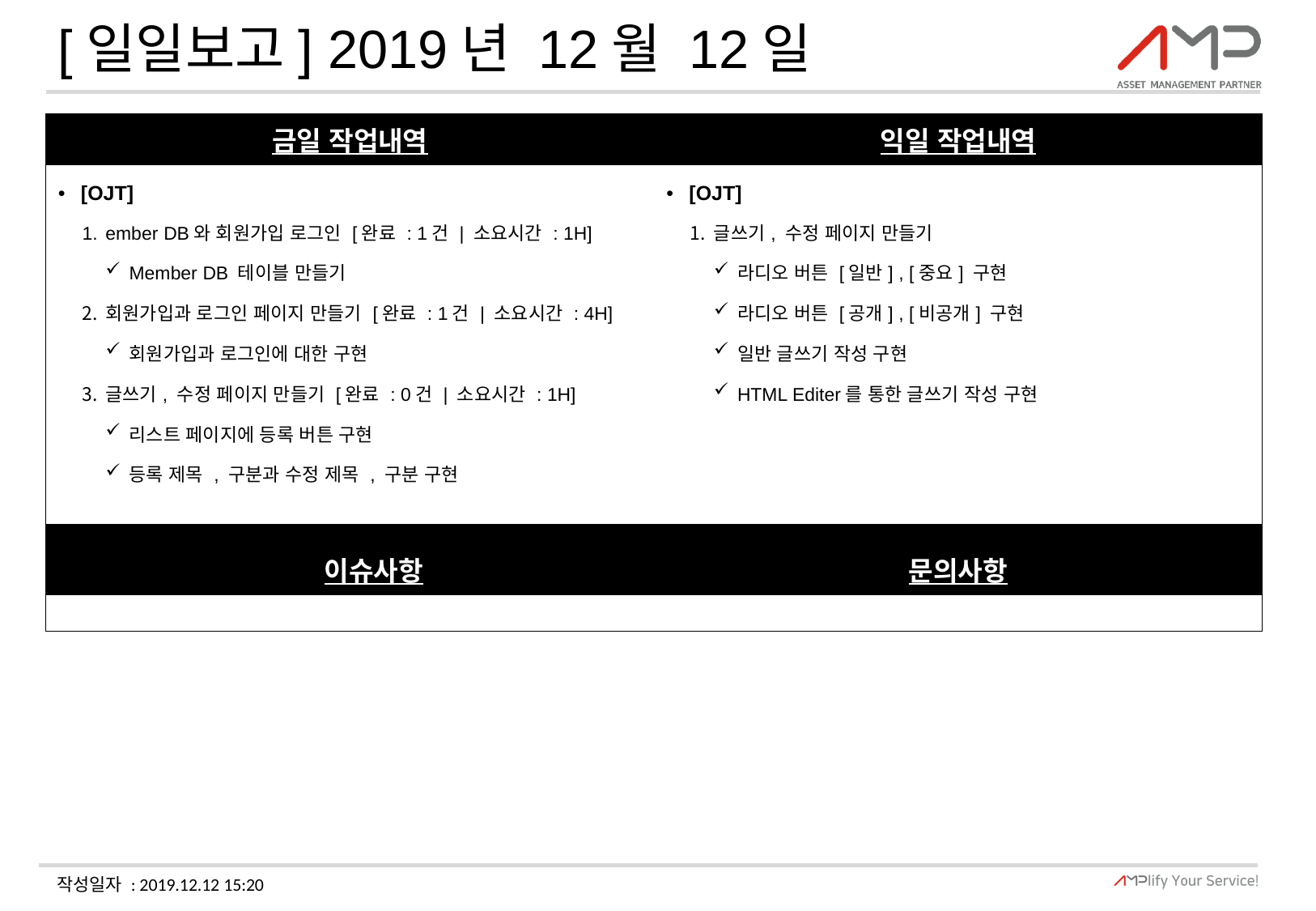

# [일일보고] 2019년 12월 12일
| 금일 작업내역 | 익일 작업내역 |
| --- | --- |
| [OJT] ember DB와 회원가입 로그인 [완료 : 1건 | 소요시간 : 1H] Member DB 테이블 만들기 회원가입과 로그인 페이지 만들기 [완료 : 1건 | 소요시간 : 4H] 회원가입과 로그인에 대한 구현 글쓰기, 수정 페이지 만들기 [완료 : 0건 | 소요시간 : 1H] 리스트 페이지에 등록 버튼 구현 등록 제목 , 구분과 수정 제목 , 구분 구현 | [OJT] 글쓰기, 수정 페이지 만들기 라디오 버튼 [일반] , [중요] 구현 라디오 버튼 [공개] , [비공개] 구현 일반 글쓰기 작성 구현 HTML Editer를 통한 글쓰기 작성 구현 |
| 이슈사항 | 문의사항 |
|  |  |
작성일자 : 2019.12.12 15:20